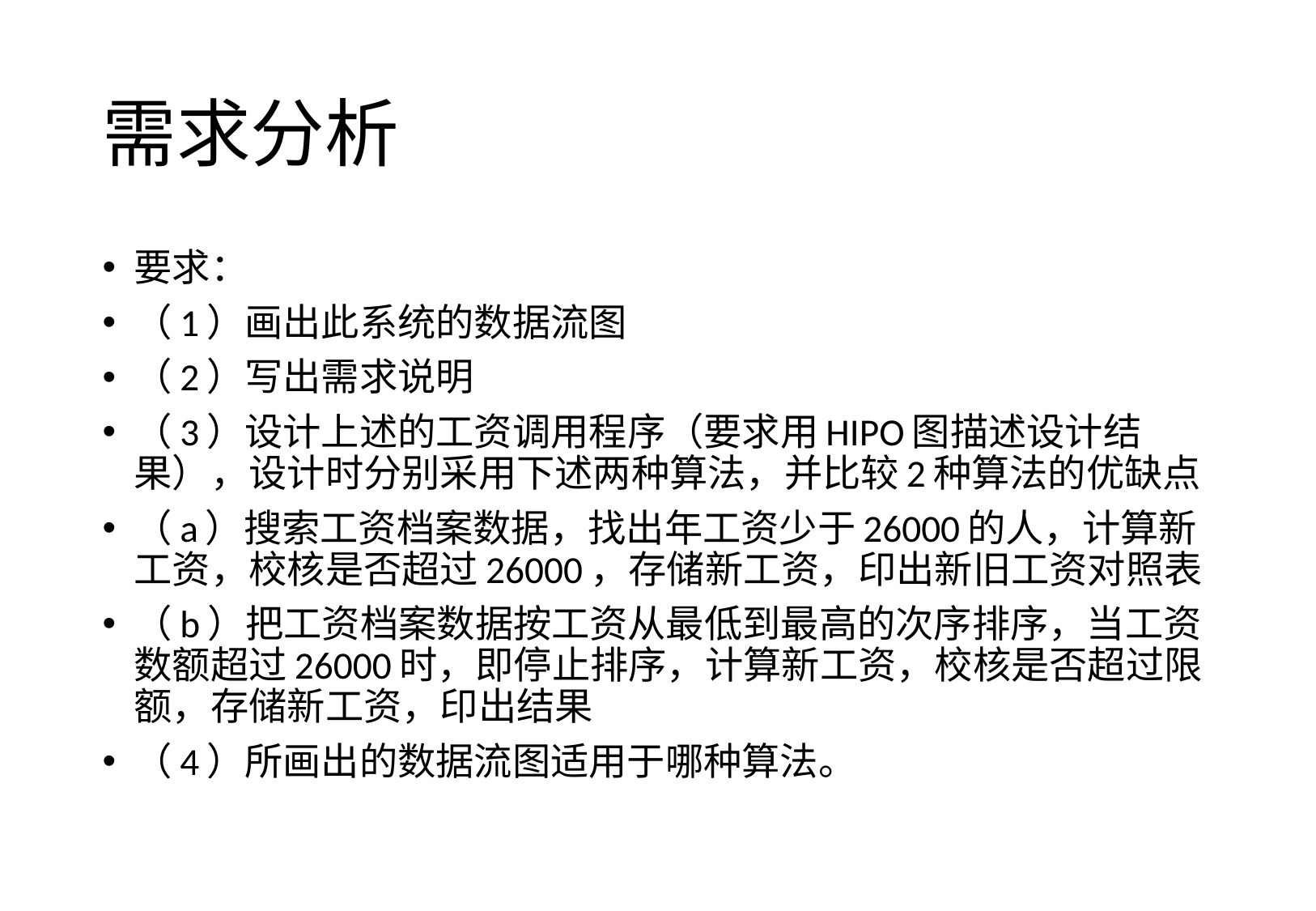

# 需求分析
要求：
（1）画出此系统的数据流图
（2）写出需求说明
（3）设计上述的工资调用程序（要求用HIPO图描述设计结果），设计时分别采用下述两种算法，并比较2种算法的优缺点
（a）搜索工资档案数据，找出年工资少于26000的人，计算新工资，校核是否超过26000，存储新工资，印出新旧工资对照表
（b）把工资档案数据按工资从最低到最高的次序排序，当工资数额超过26000时，即停止排序，计算新工资，校核是否超过限额，存储新工资，印出结果
（4）所画出的数据流图适用于哪种算法。